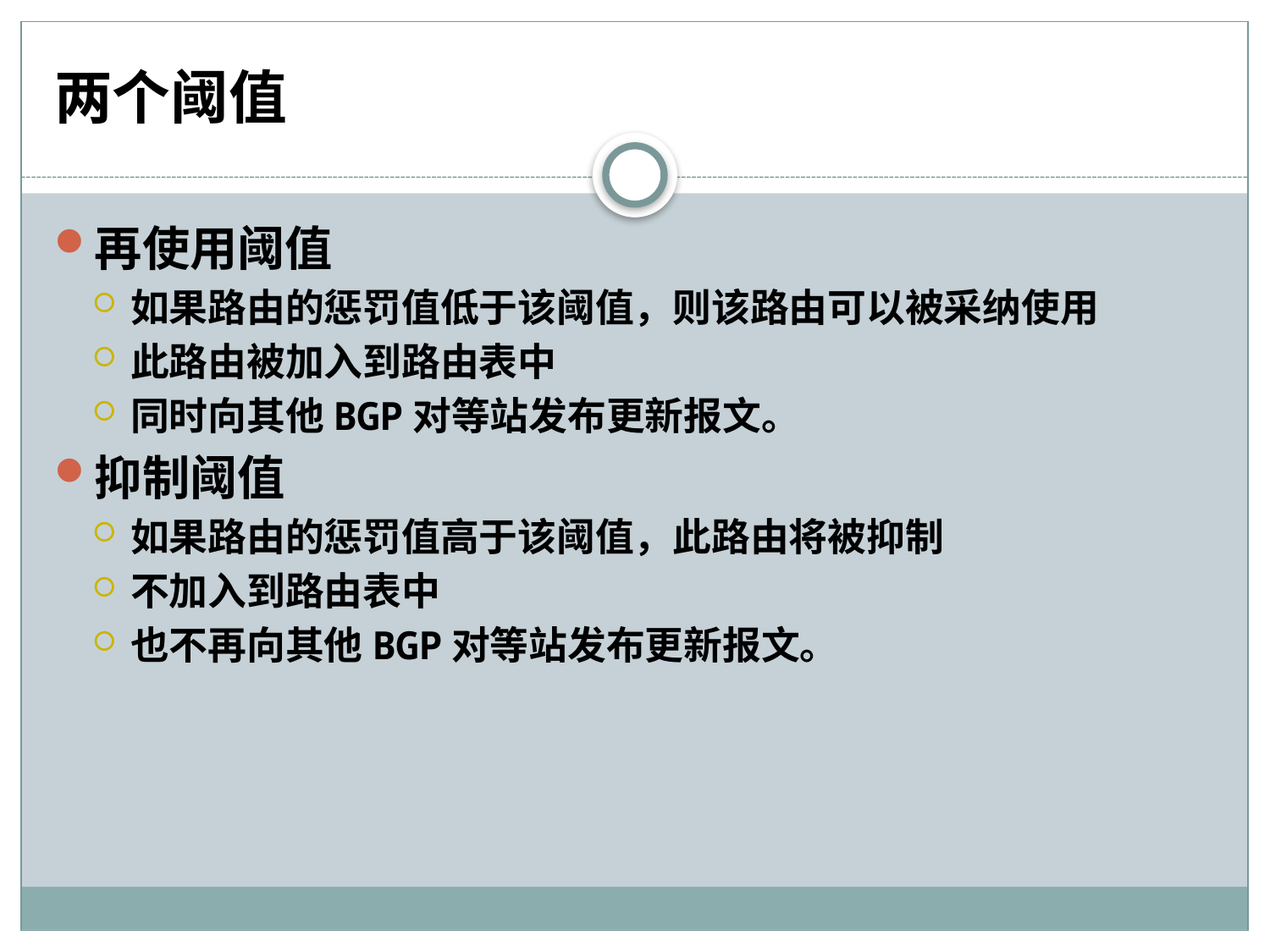

# 两个阈值
再使用阈值
如果路由的惩罚值低于该阈值，则该路由可以被采纳使用
此路由被加入到路由表中
同时向其他BGP对等站发布更新报文。
抑制阈值
如果路由的惩罚值高于该阈值，此路由将被抑制
不加入到路由表中
也不再向其他BGP对等站发布更新报文。